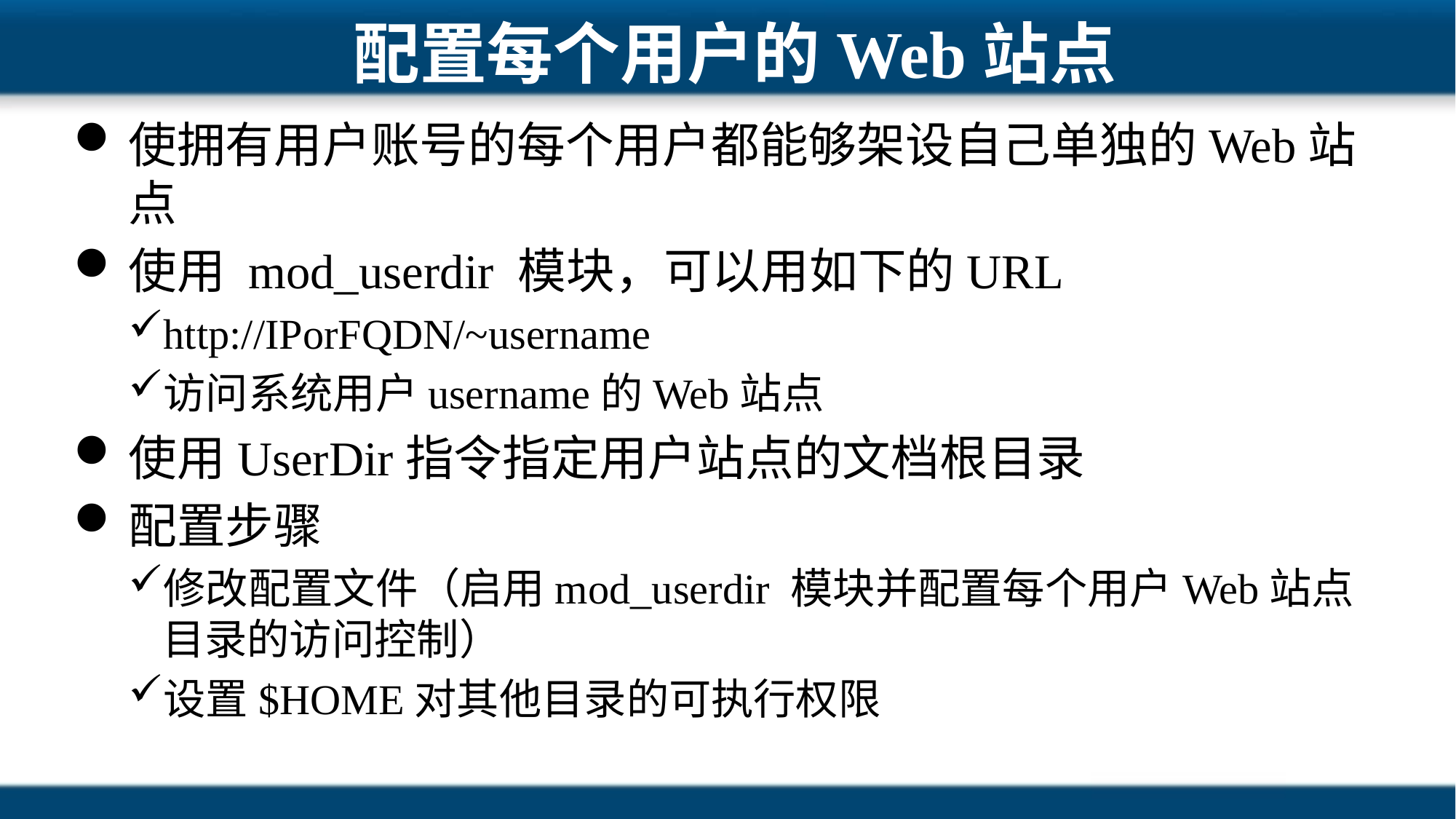

# 配置每个用户的Web站点
使拥有用户账号的每个用户都能够架设自己单独的Web站点
使用 mod_userdir 模块，可以用如下的URL
http://IPorFQDN/~username
访问系统用户username的Web站点
使用UserDir指令指定用户站点的文档根目录
配置步骤
修改配置文件（启用mod_userdir 模块并配置每个用户Web站点目录的访问控制）
设置$HOME对其他目录的可执行权限